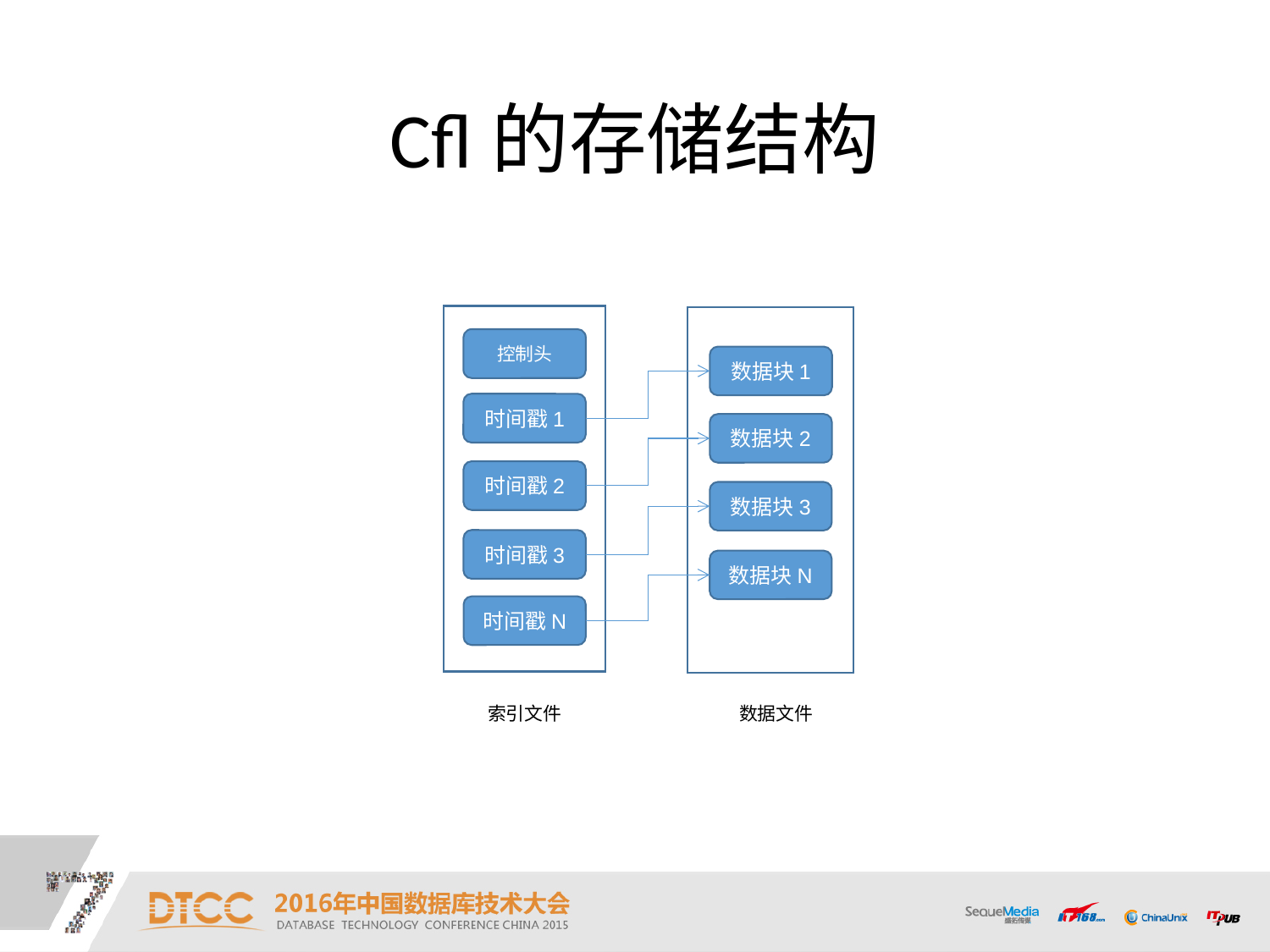

# Cfl的存储结构

控制头
数据块1
时间戳1
数据块2
时间戳2
数据块3
时间戳3
数据块N
时间戳N
数据文件
索引文件